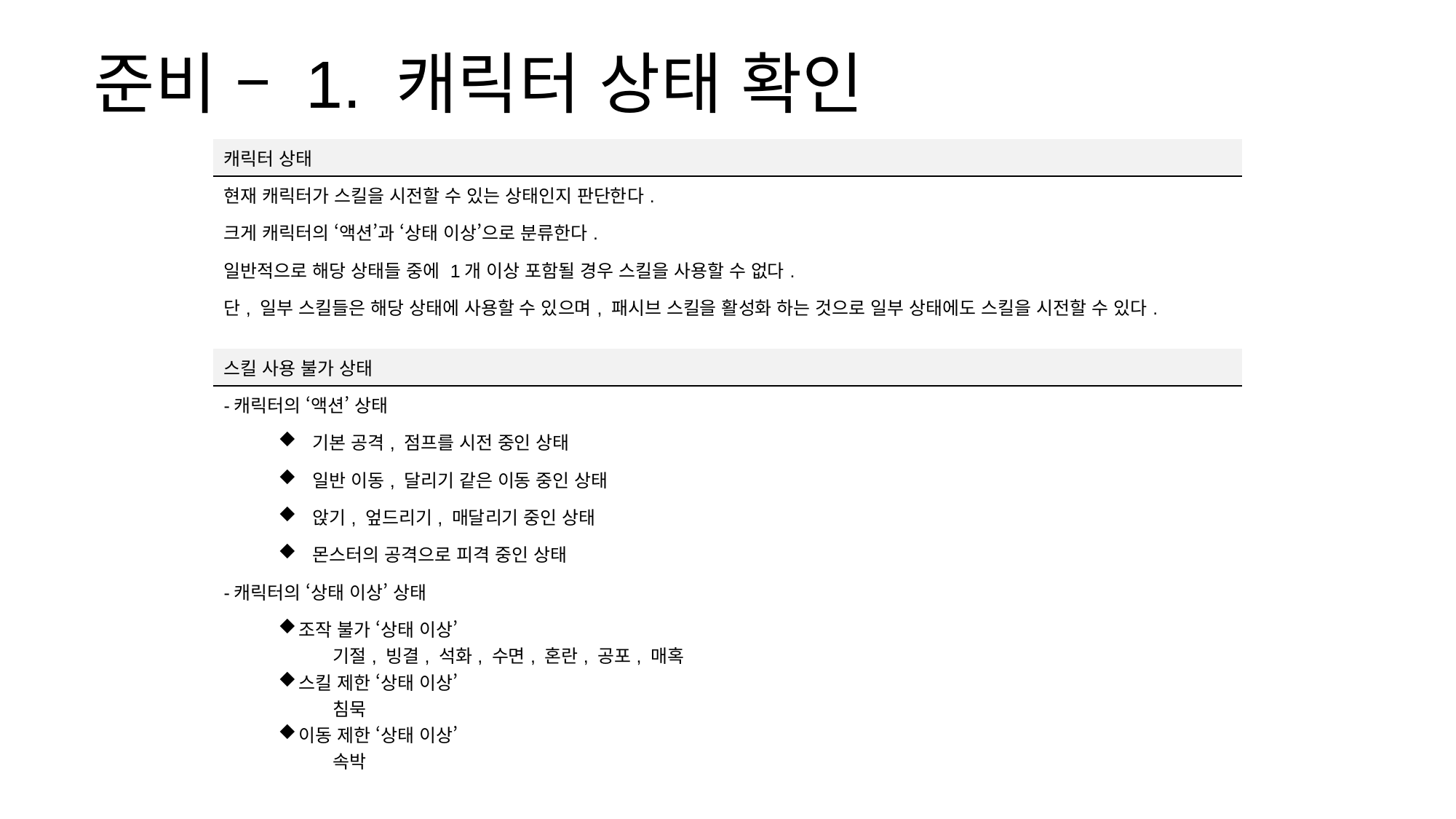

준비 – 1. 캐릭터 상태 확인
| 캐릭터 상태 |
| --- |
| 현재 캐릭터가 스킬을 시전할 수 있는 상태인지 판단한다. |
| 크게 캐릭터의 ‘액션’과 ‘상태 이상’으로 분류한다. |
| 일반적으로 해당 상태들 중에 1개 이상 포함될 경우 스킬을 사용할 수 없다. |
| 단, 일부 스킬들은 해당 상태에 사용할 수 있으며, 패시브 스킬을 활성화 하는 것으로 일부 상태에도 스킬을 시전할 수 있다. |
|  |
| 스킬 사용 불가 상태 |
| -캐릭터의 ‘액션’ 상태 |
| 기본 공격, 점프를 시전 중인 상태 |
| 일반 이동, 달리기 같은 이동 중인 상태 |
| 앉기, 엎드리기, 매달리기 중인 상태 |
| 몬스터의 공격으로 피격 중인 상태 |
| -캐릭터의 ‘상태 이상’ 상태 |
| 조작 불가 ‘상태 이상’ 기절, 빙결, 석화, 수면, 혼란, 공포, 매혹 스킬 제한 ‘상태 이상’ 침묵 이동 제한 ‘상태 이상’ 속박 |